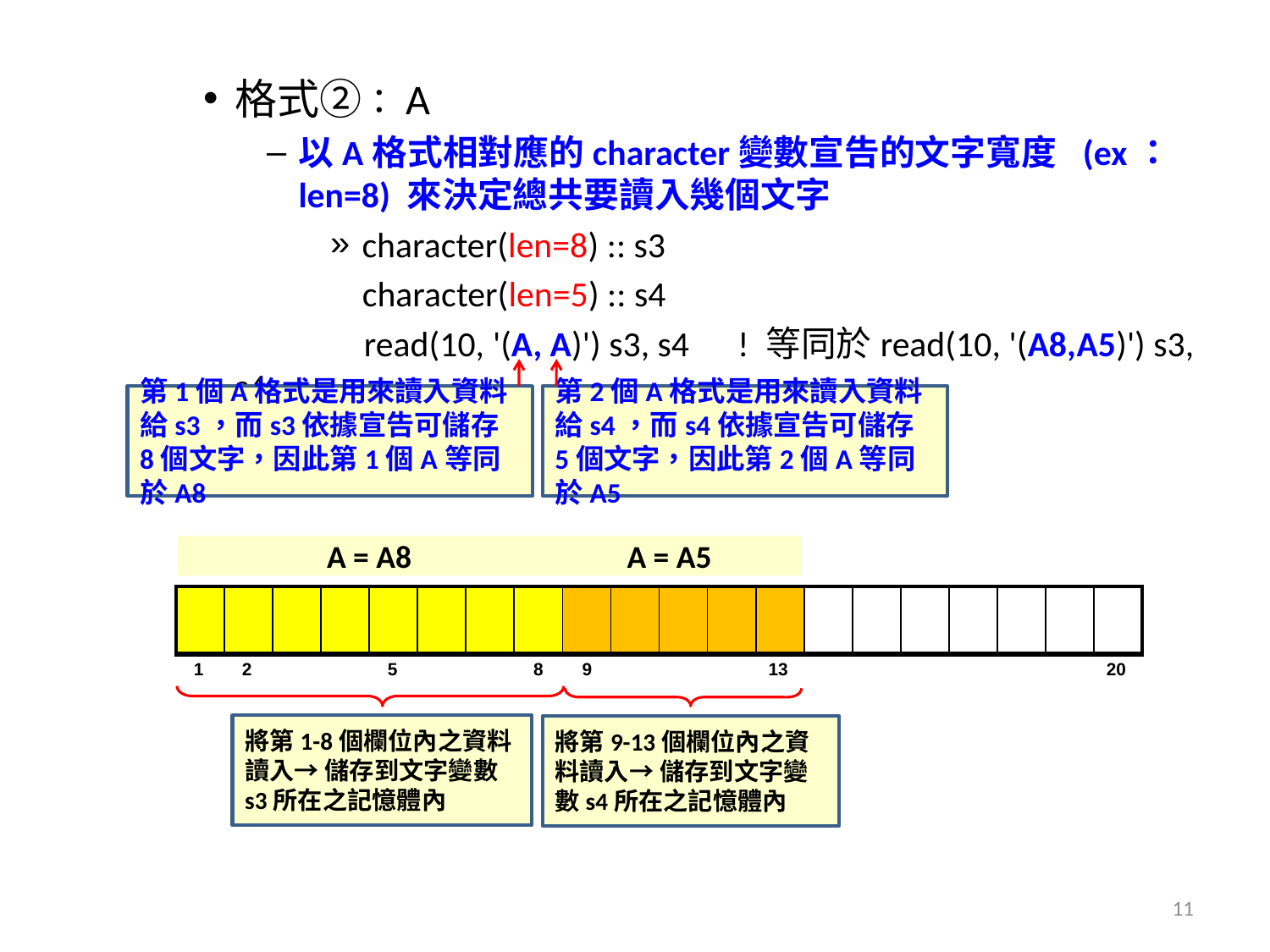

格式②：A
以A格式相對應的character變數宣告的文字寬度 (ex：len=8) 來決定總共要讀入幾個文字
character(len=8) :: s3
    character(len=5) :: s4
                    read(10, '(A, A)') s3, s4      ! 等同於read(10, '(A8,A5)') s3, s4
第1個A格式是用來讀入資料給s3，而s3依據宣告可儲存8個文字，因此第1個A等同於A8
第2個A格式是用來讀入資料給s4，而s4依據宣告可儲存5個文字，因此第2個A等同於A5

                   A = A8                              A = A5

|  |  |  |  |  |  |  |  |  |  |  |  |  |  |  |  |  |  |  |  |
| --- | --- | --- | --- | --- | --- | --- | --- | --- | --- | --- | --- | --- | --- | --- | --- | --- | --- | --- | --- |
| 1 | 2 | 5 8 9 |  |  |  |  |  |  |  |  |  | 13 |  |  |  |  |  |  | 20 |
將第1-8個欄位內之資料讀入→ 儲存到文字變數s3所在之記憶體內
將第9-13個欄位內之資料讀入→ 儲存到文字變數s4所在之記憶體內
11